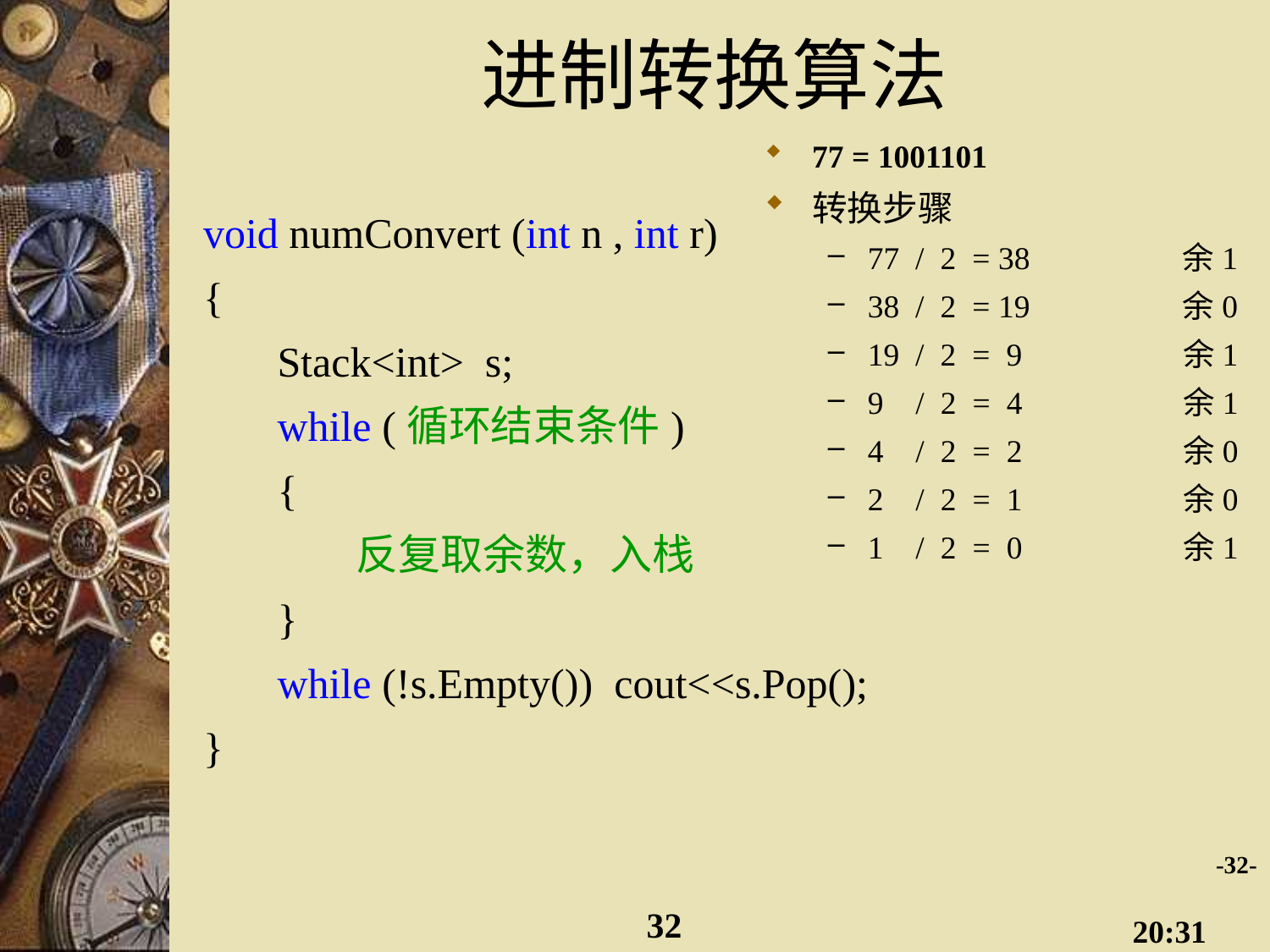

# 进制转换算法
77 = 1001101
转换步骤
77  /  2  = 38                  余1
38  /  2  = 19                  余0
19  /  2  =  9                   余1
9    /  2  =  4                   余1
4    /  2  =  2                   余0
2    /  2  =  1                   余0
1    /  2  =  0                   余1

void numConvert (int n , int r)
{
       Stack<int>  s;
       while (循环结束条件)
       {
               反复取余数，入栈
       }
       while (!s.Empty())  cout<<s.Pop();
}
-32-